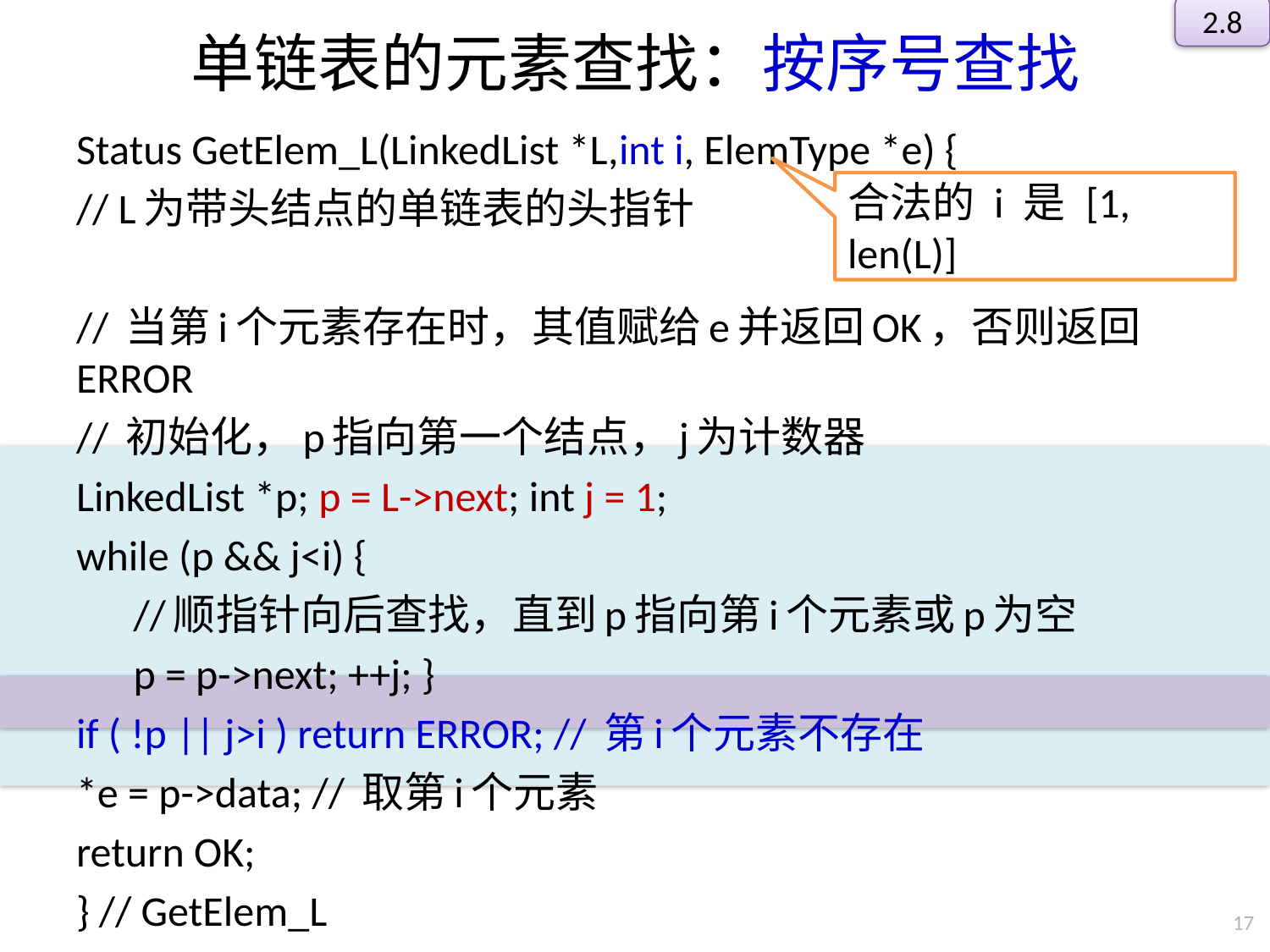

2.8
# 单链表的元素查找：按序号查找
Status GetElem_L(LinkedList *L,int i, ElemType *e) {
// L为带头结点的单链表的头指针

// 当第i个元素存在时，其值赋给e并返回OK，否则返回ERROR
// 初始化，p指向第一个结点，j为计数器
LinkedList *p; p = L->next; int j = 1;
while (p && j<i) {
      //顺指针向后查找，直到p指向第i个元素或p为空
      p = p->next; ++j; }
if ( !p || j>i ) return ERROR; // 第i个元素不存在
*e = p->data; // 取第i个元素
return OK;
} // GetElem_L
合法的 i 是 [1, len(L)]

17